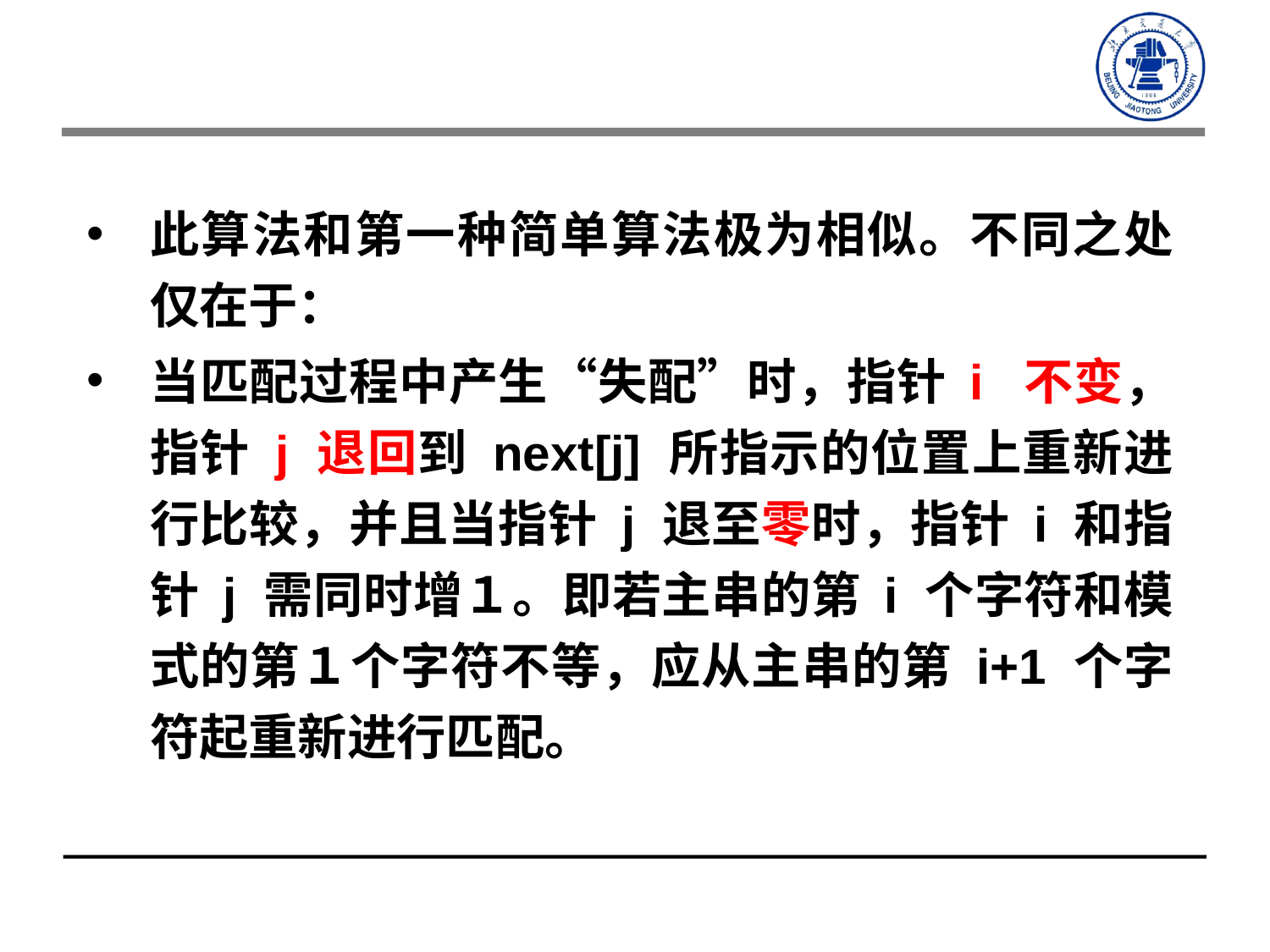

此算法和第一种简单算法极为相似。不同之处仅在于：
当匹配过程中产生“失配”时，指针 i  不变，指针 j 退回到 next[j] 所指示的位置上重新进行比较，并且当指针 j 退至零时，指针 i 和指针 j 需同时增１。即若主串的第 i 个字符和模式的第１个字符不等，应从主串的第 i+1 个字符起重新进行匹配。